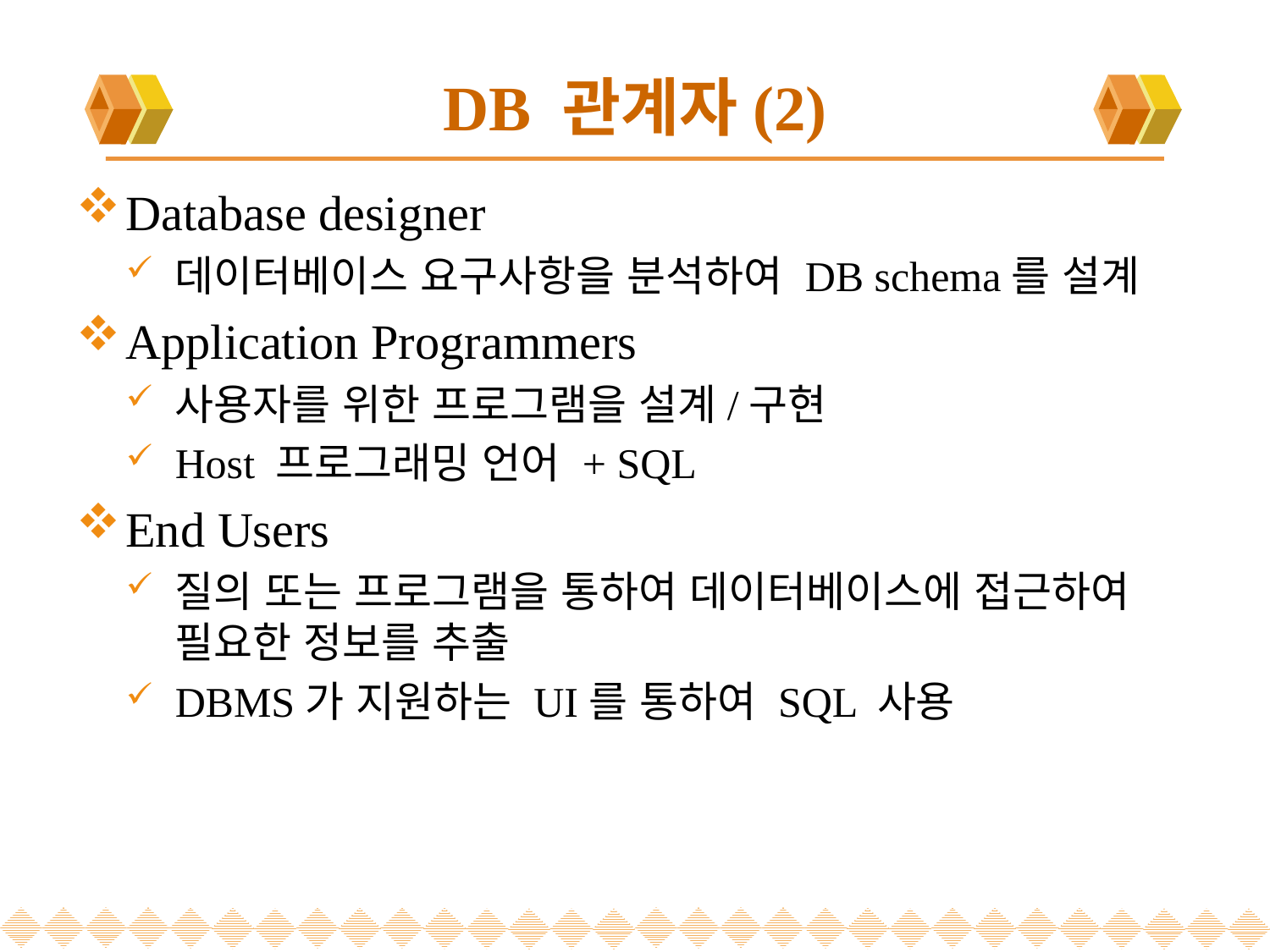

# DB 관계자(2)
Database designer
데이터베이스 요구사항을 분석하여 DB schema를 설계
Application Programmers
사용자를 위한 프로그램을 설계/구현
Host 프로그래밍 언어 + SQL
End Users
질의 또는 프로그램을 통하여 데이터베이스에 접근하여 필요한 정보를 추출
DBMS가 지원하는 UI를 통하여 SQL 사용